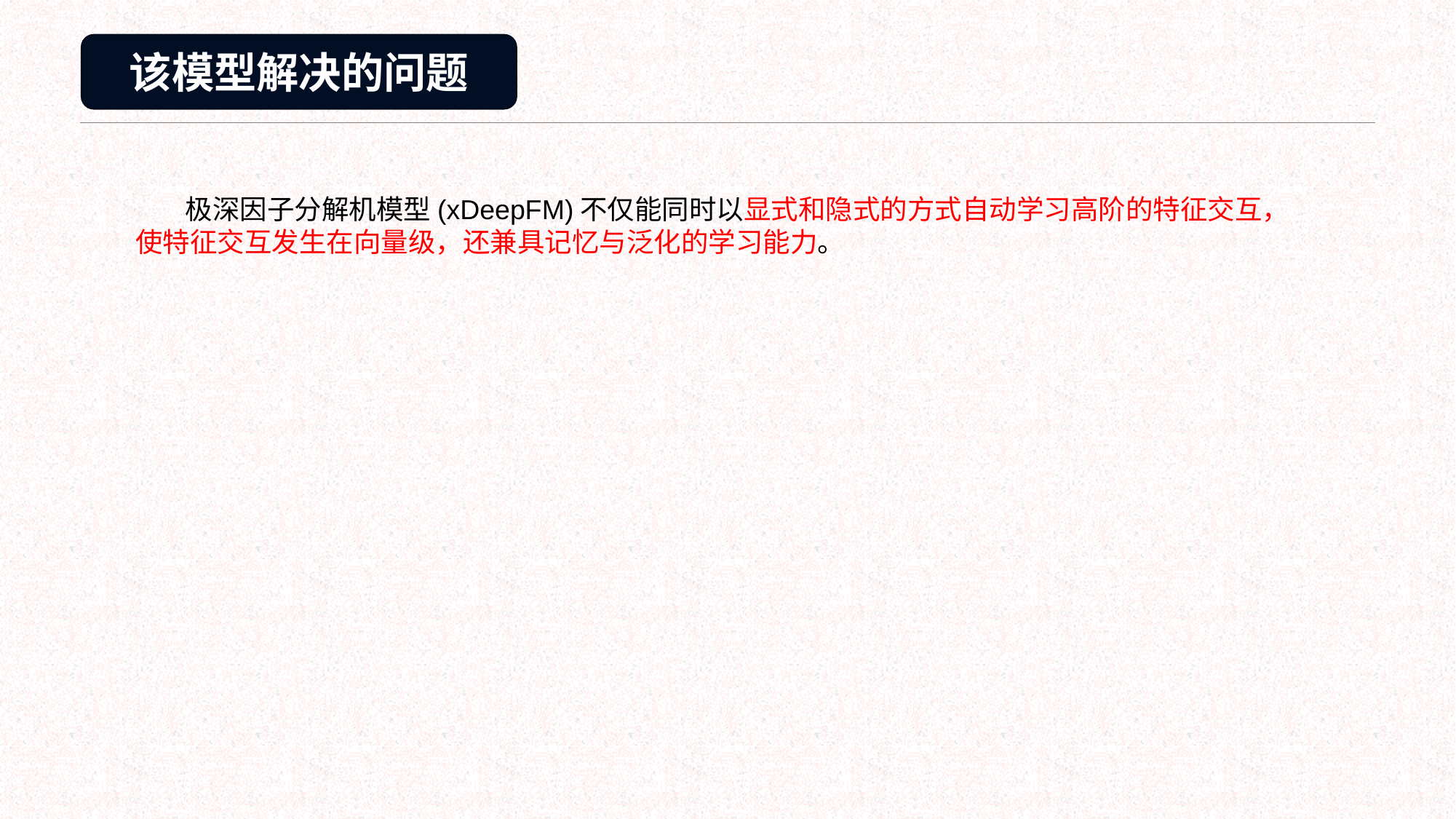

该模型解决的问题
       极深因子分解机模型(xDeepFM)不仅能同时以显式和隐式的方式自动学习高阶的特征交互，
使特征交互发生在向量级，还兼具记忆与泛化的学习能力。